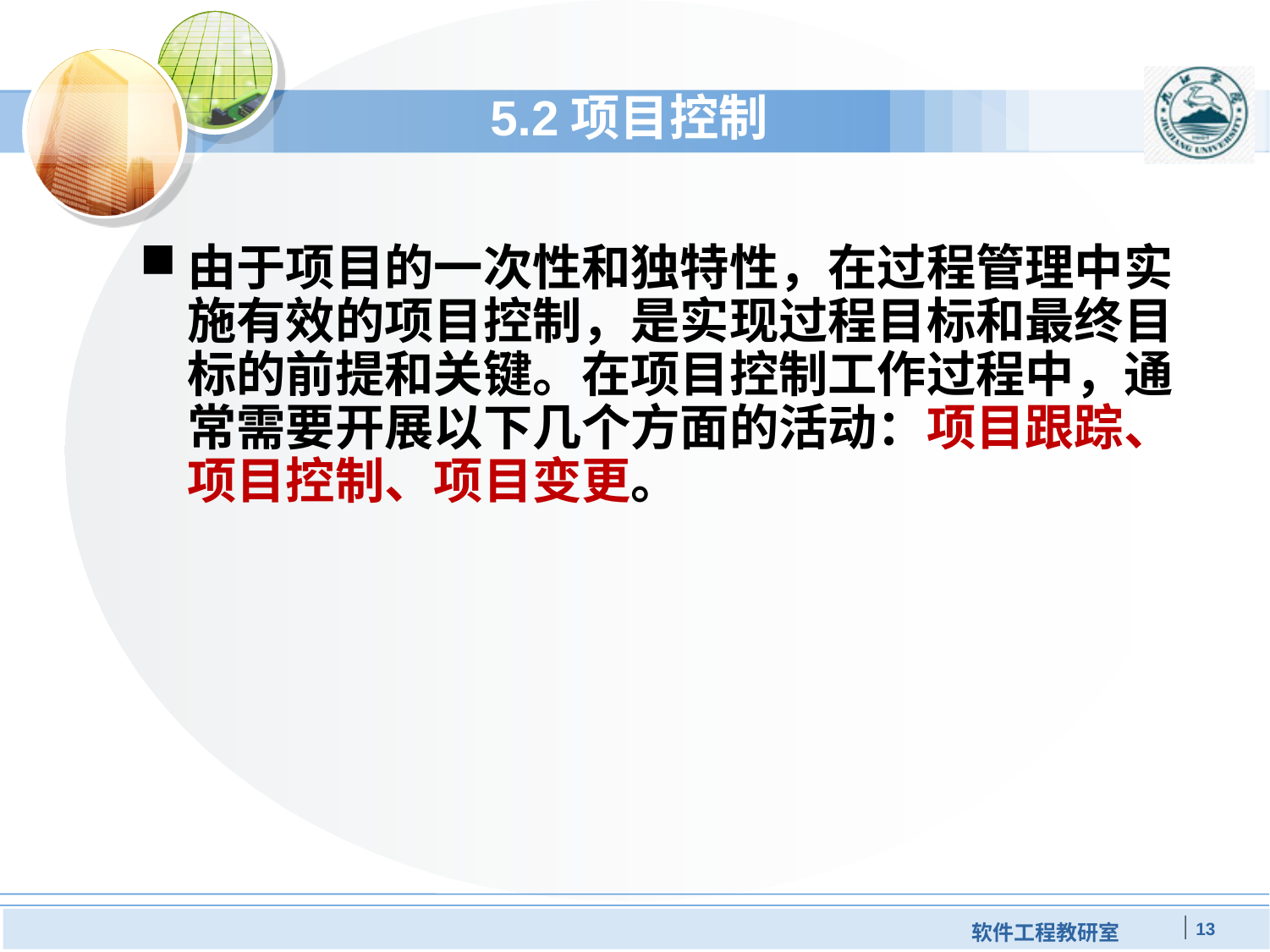

# 5.2项目控制
由于项目的一次性和独特性，在过程管理中实施有效的项目控制，是实现过程目标和最终目标的前提和关键。在项目控制工作过程中，通常需要开展以下几个方面的活动：项目跟踪、项目控制、项目变更。